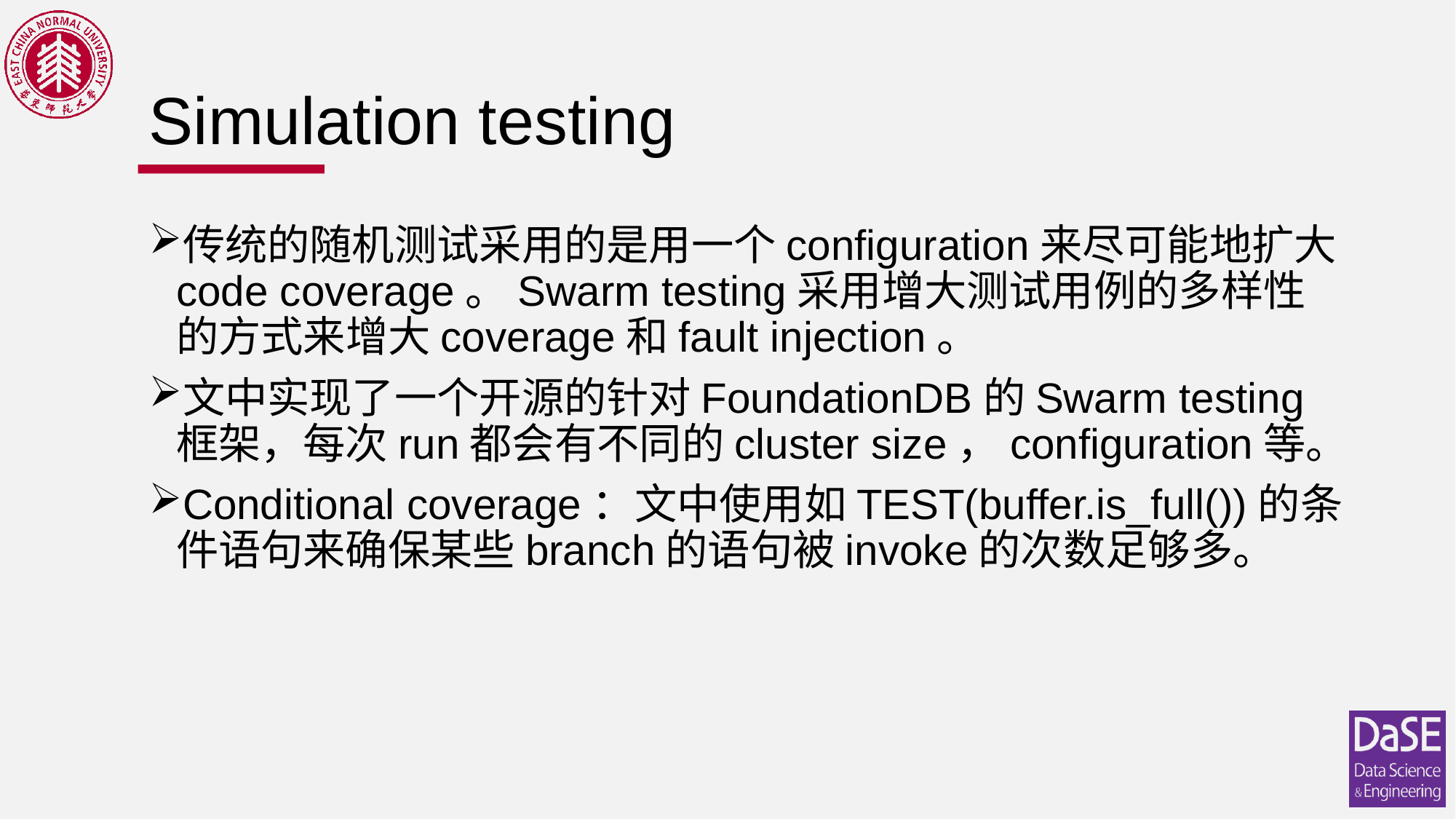

# Simulation testing
传统的随机测试采用的是用一个configuration来尽可能地扩大code coverage。Swarm testing采用增大测试用例的多样性的方式来增大coverage和fault injection。
文中实现了一个开源的针对FoundationDB的Swarm testing框架，每次run都会有不同的cluster size，configuration等。
Conditional coverage：文中使用如TEST(buffer.is_full())的条件语句来确保某些branch的语句被invoke的次数足够多。